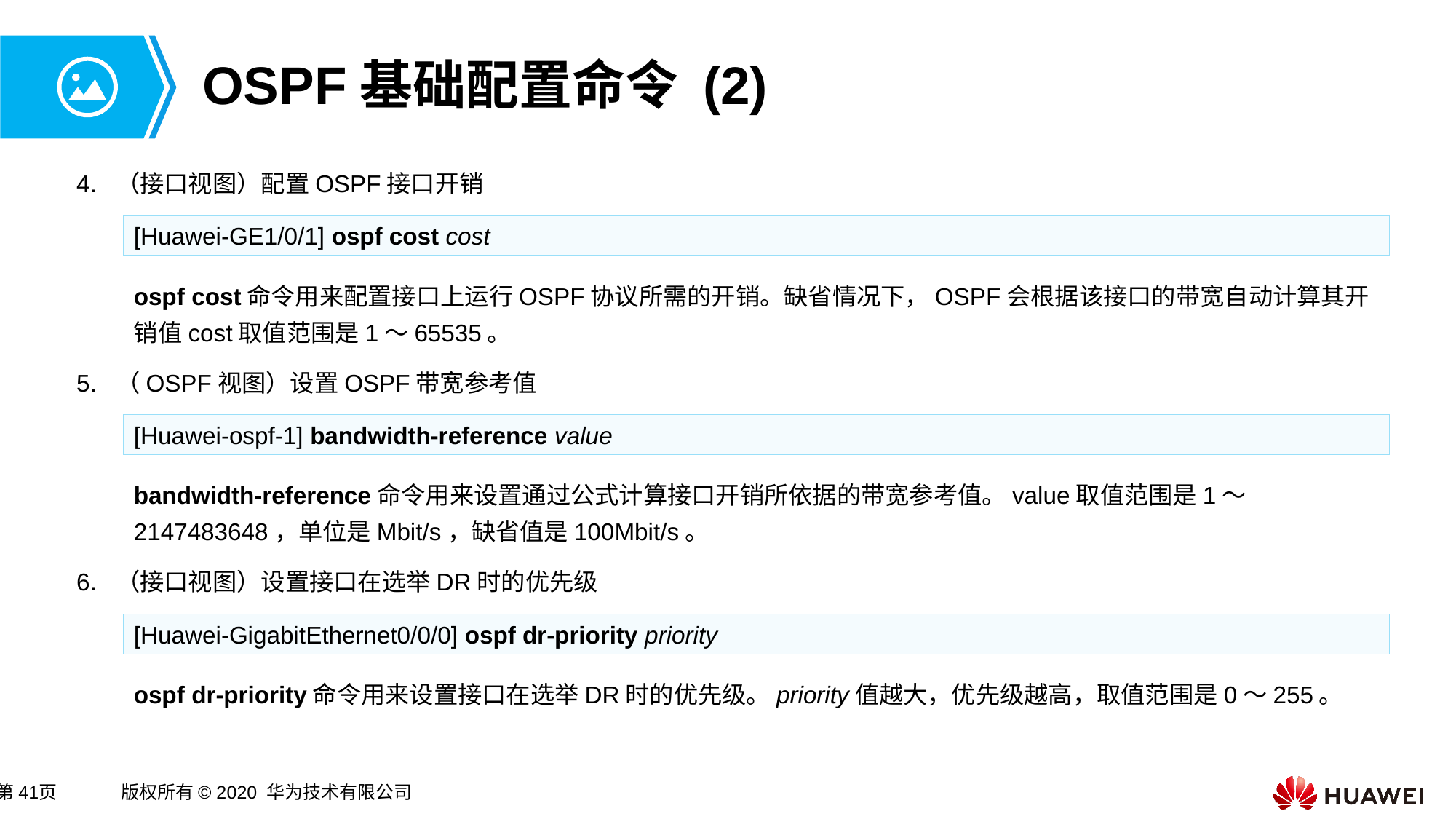

# OSPF基础配置命令 (2)
4.  （接口视图）配置OSPF接口开销
[Huawei-GE1/0/1] ospf cost cost
ospf cost命令用来配置接口上运行OSPF协议所需的开销。缺省情况下，OSPF会根据该接口的带宽自动计算其开销值cost取值范围是1～65535。
5.  （OSPF视图）设置OSPF带宽参考值
[Huawei-ospf-1] bandwidth-reference value
bandwidth-reference命令用来设置通过公式计算接口开销所依据的带宽参考值。value取值范围是1～2147483648，单位是Mbit/s，缺省值是100Mbit/s。
6.  （接口视图）设置接口在选举DR时的优先级
[Huawei-GigabitEthernet0/0/0] ospf dr-priority priority
ospf dr-priority命令用来设置接口在选举DR时的优先级。priority值越大，优先级越高，取值范围是0～255。